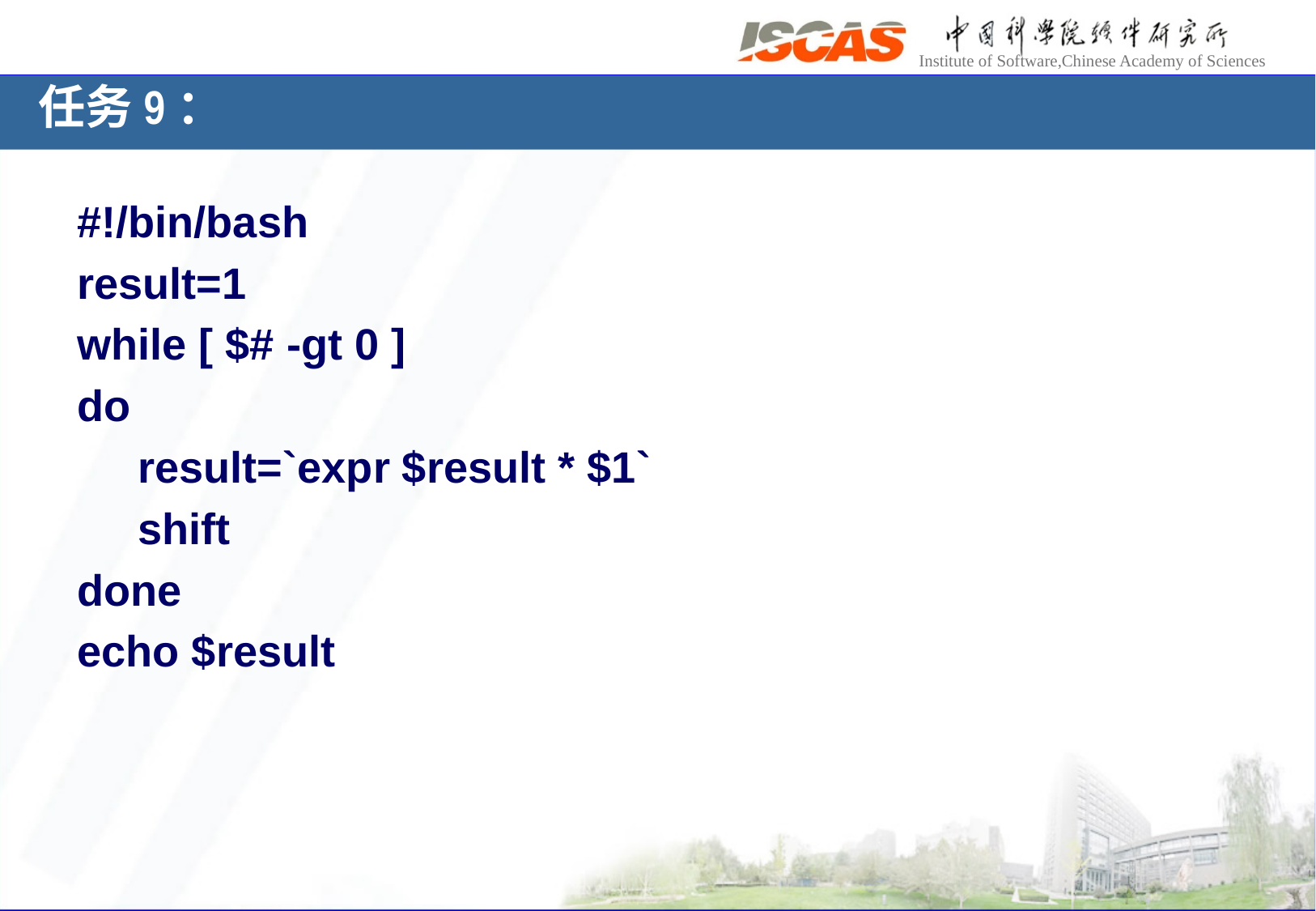

# 任务9：
#!/bin/bash
result=1
while [ $# -gt 0 ]
do
     result=`expr $result * $1`
     shift
done
echo $result